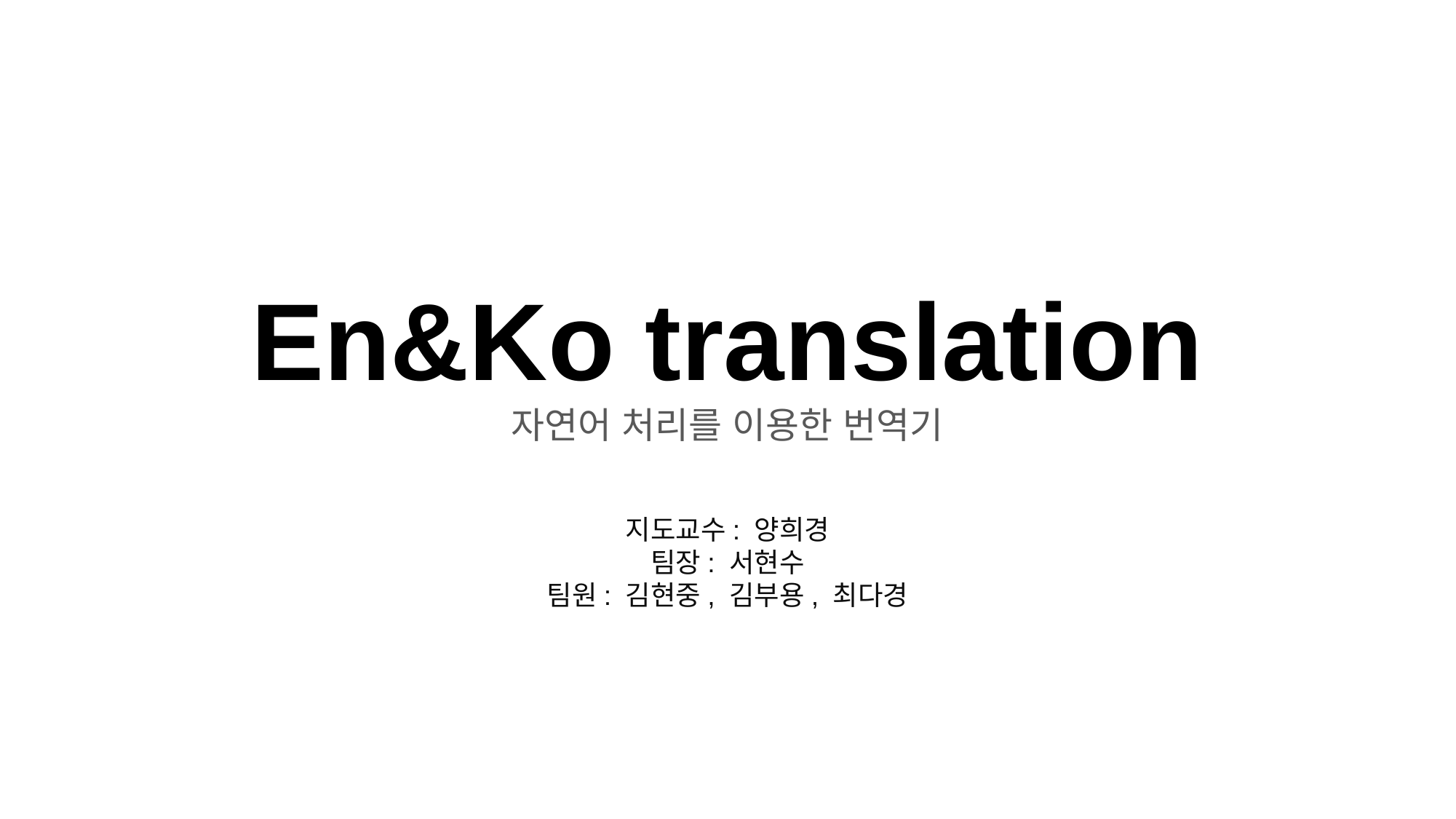

En&Ko translation
자연어 처리를 이용한 번역기
지도교수: 양희경
팀장: 서현수
팀원: 김현중, 김부용, 최다경